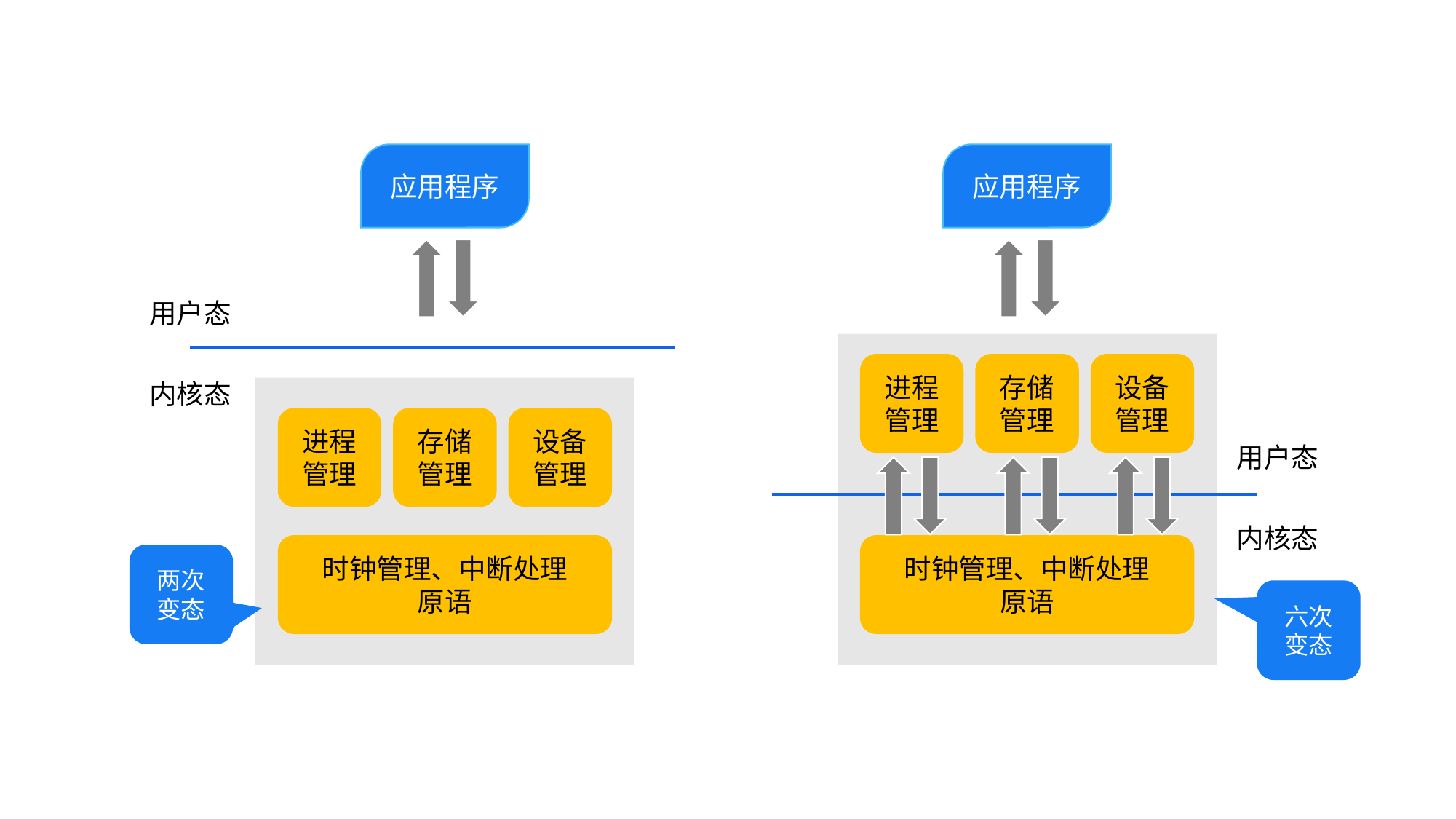

应用程序
应用程序

用户态

进程管理
存储管理
设备管理
时钟管理、中断处理
原语
内核态

进程管理
存储管理
设备管理
时钟管理、中断处理
原语
用户态

内核态
两次变态
六次变态